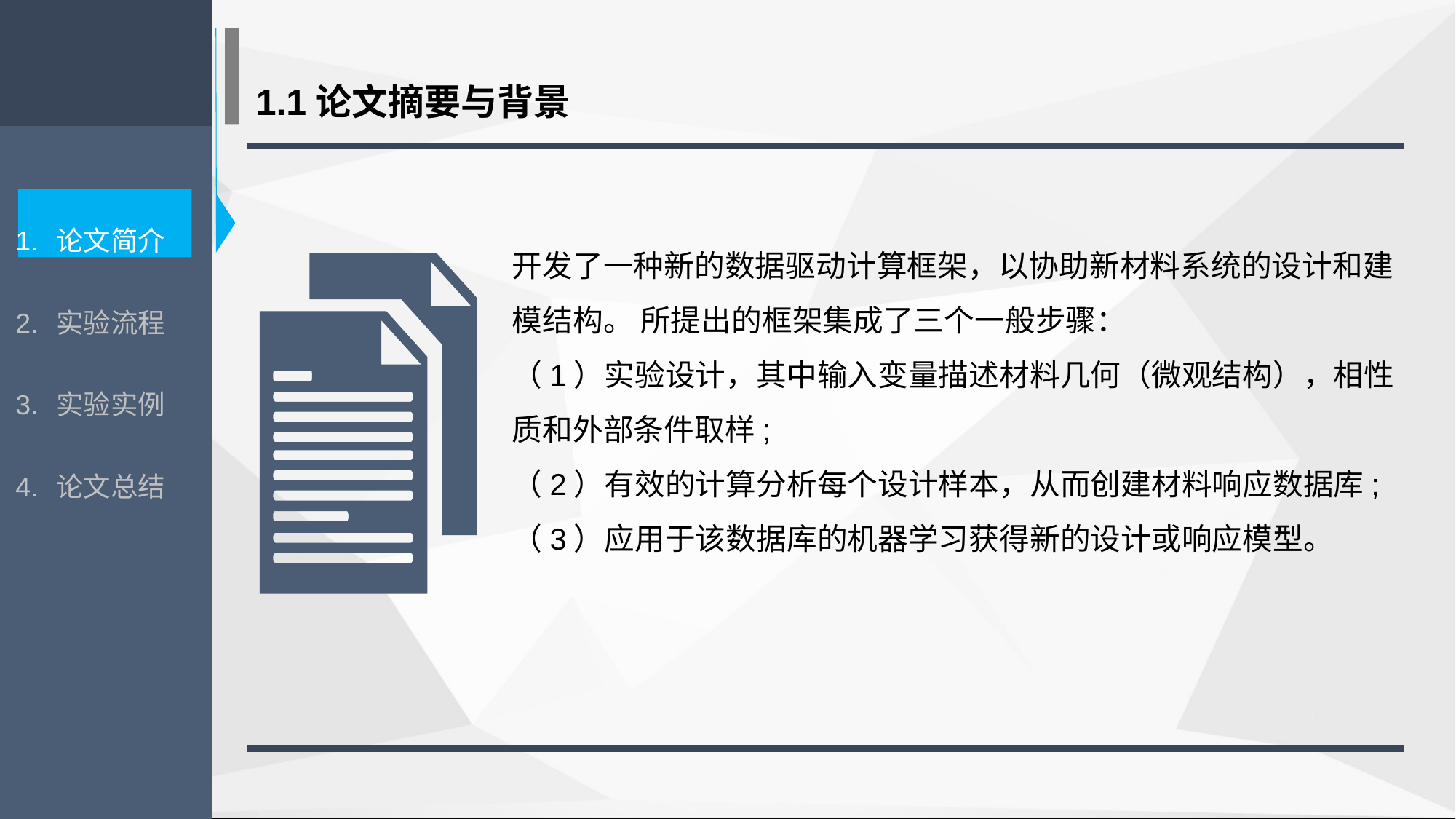

1.1论文摘要与背景
论文简介
实验流程
实验实例
论文总结

开发了一种新的数据驱动计算框架，以协助新材料系统的设计和建模结构。 所提出的框架集成了三个一般步骤：
（1）实验设计，其中输入变量描述材料几何（微观结构），相性质和外部条件取样;
（2）有效的计算分析每个设计样本，从而创建材料响应数据库; （3）应用于该数据库的机器学习获得新的设计或响应模型。